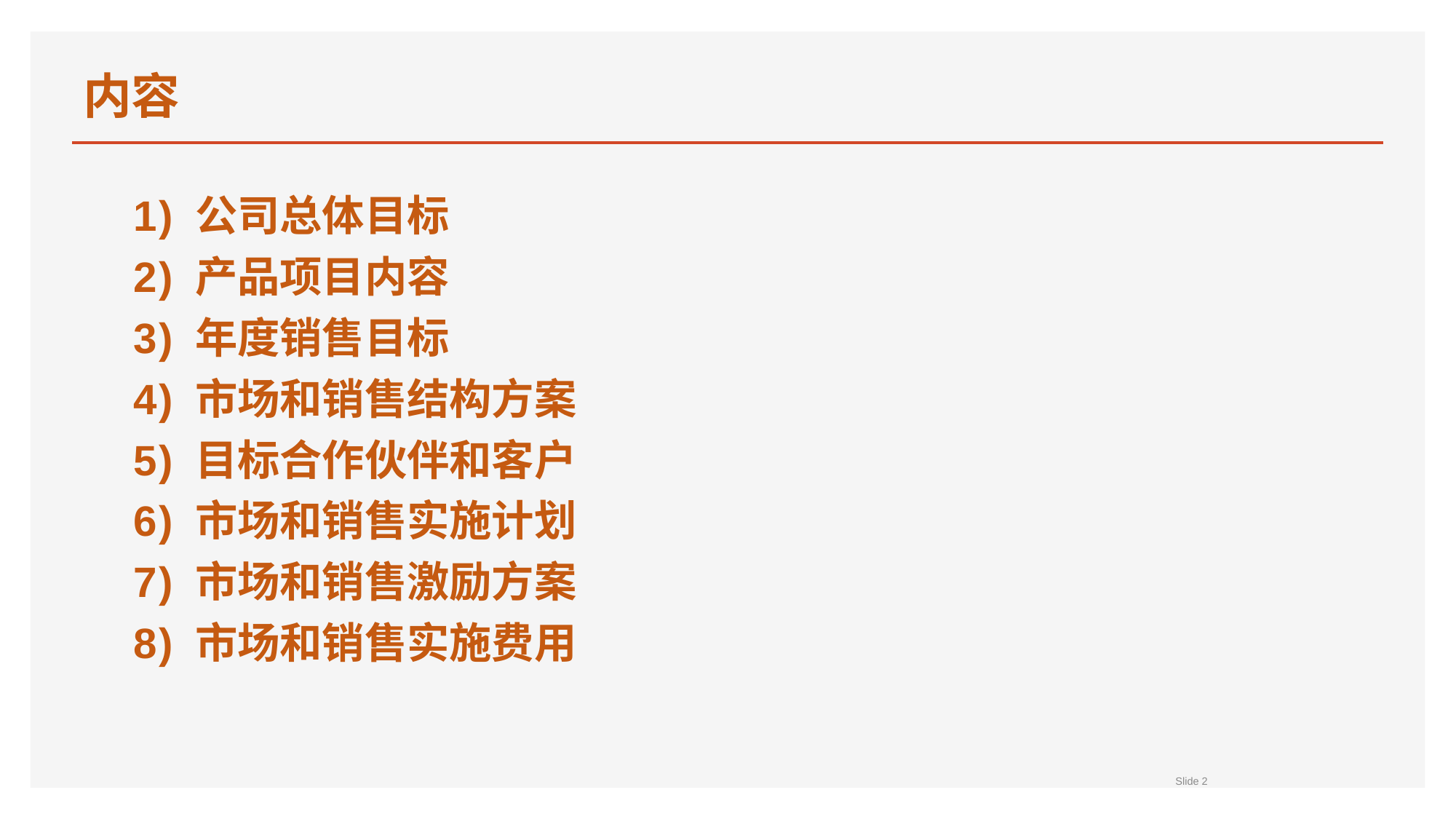

# 内容
公司总体目标
产品项目内容
年度销售目标
市场和销售结构方案
目标合作伙伴和客户
市场和销售实施计划
市场和销售激励方案
市场和销售实施费用
Slide 2